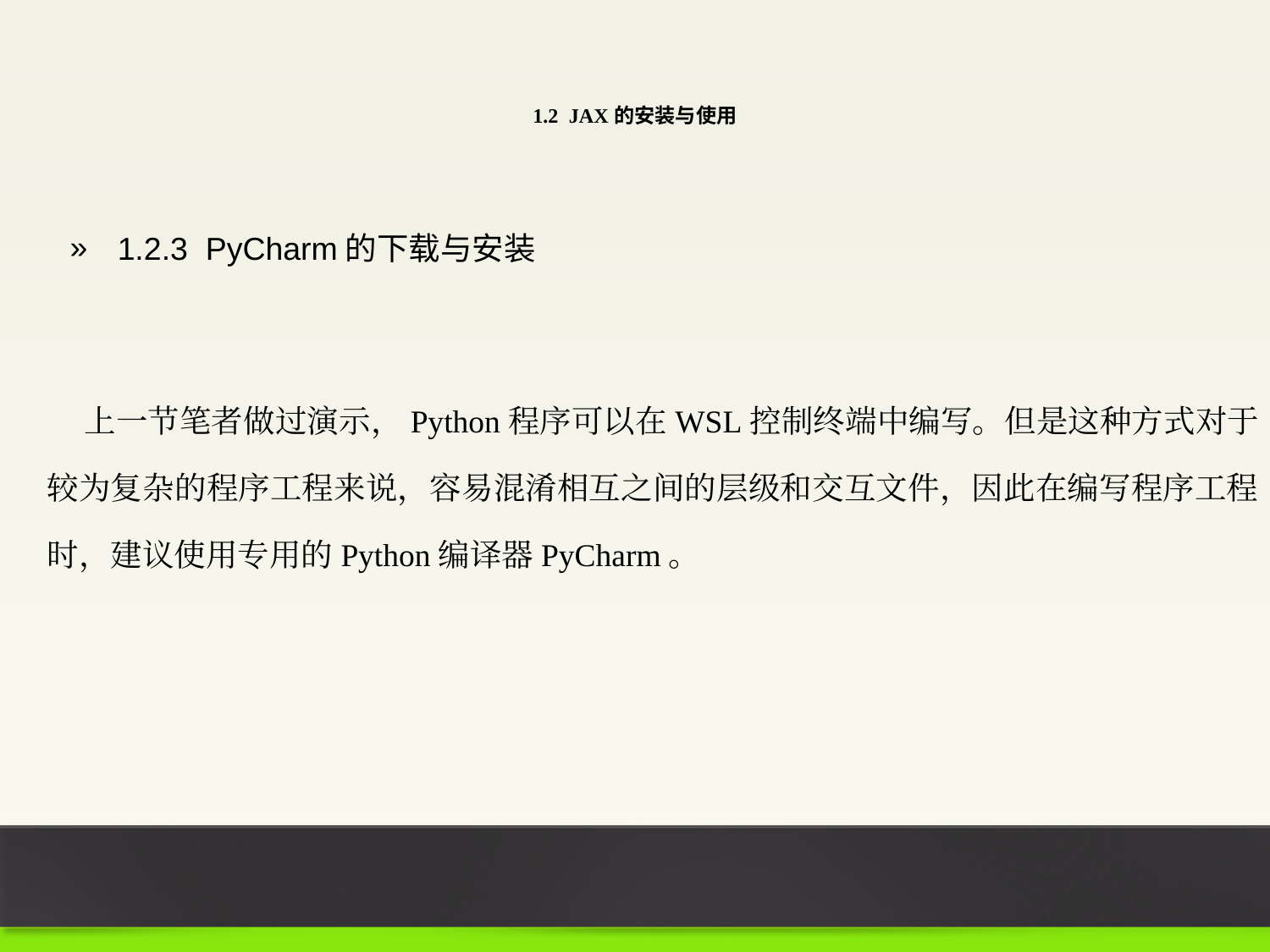

1.2  JAX的安装与使用
1.2.3  PyCharm的下载与安装
上一节笔者做过演示，Python程序可以在WSL控制终端中编写。但是这种方式对于较为复杂的程序工程来说，容易混淆相互之间的层级和交互文件，因此在编写程序工程时，建议使用专用的Python编译器PyCharm。